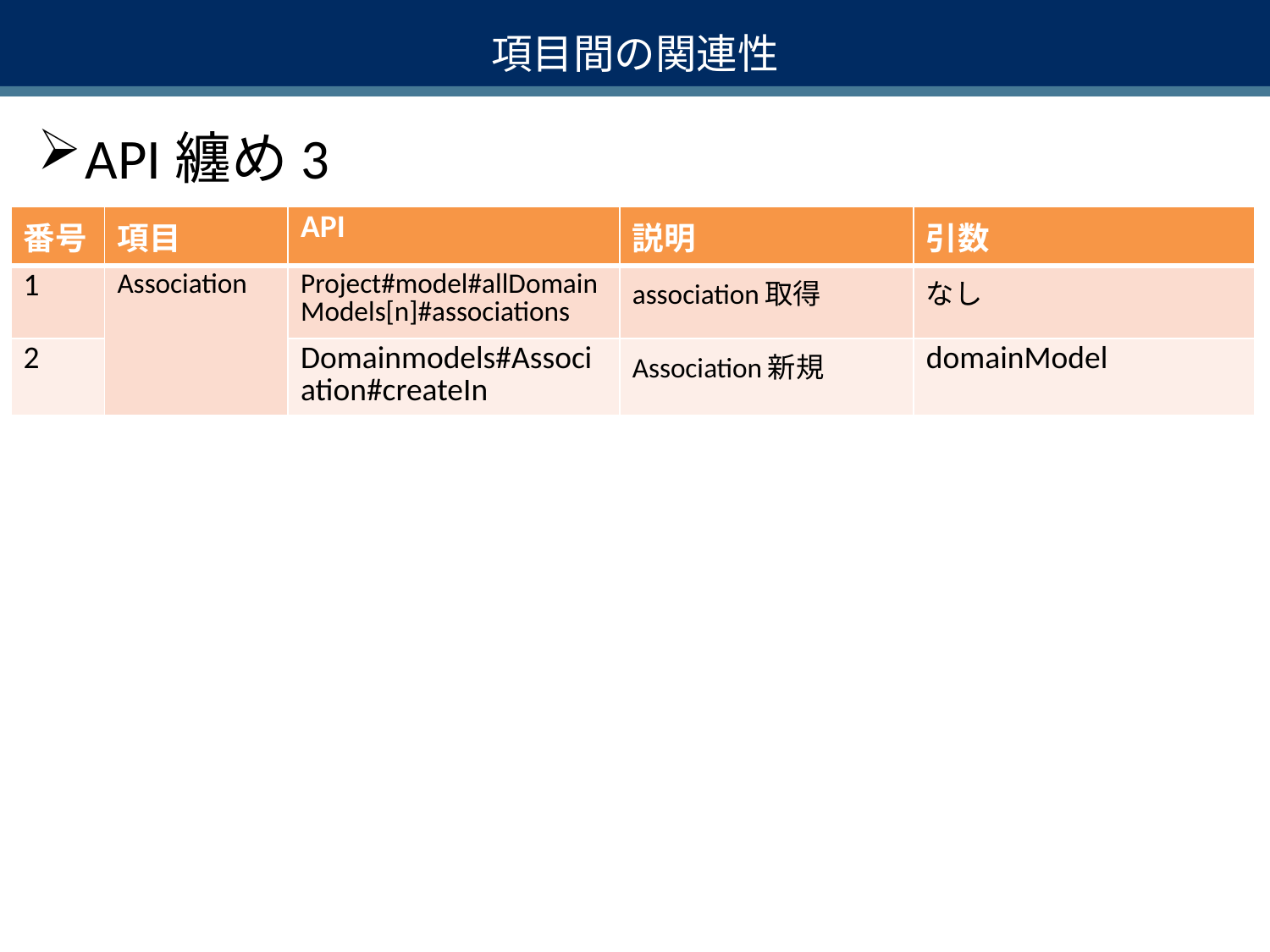

# 項目間の関連性
API纏め3
| 番号 | 項目 | API | 説明 | 引数 |
| --- | --- | --- | --- | --- |
| 1 | Association | Project#model#allDomainModels[n]#associations | association取得 | なし |
| 2 |  | Domainmodels#Association#createIn | Association新規 | domainModel |